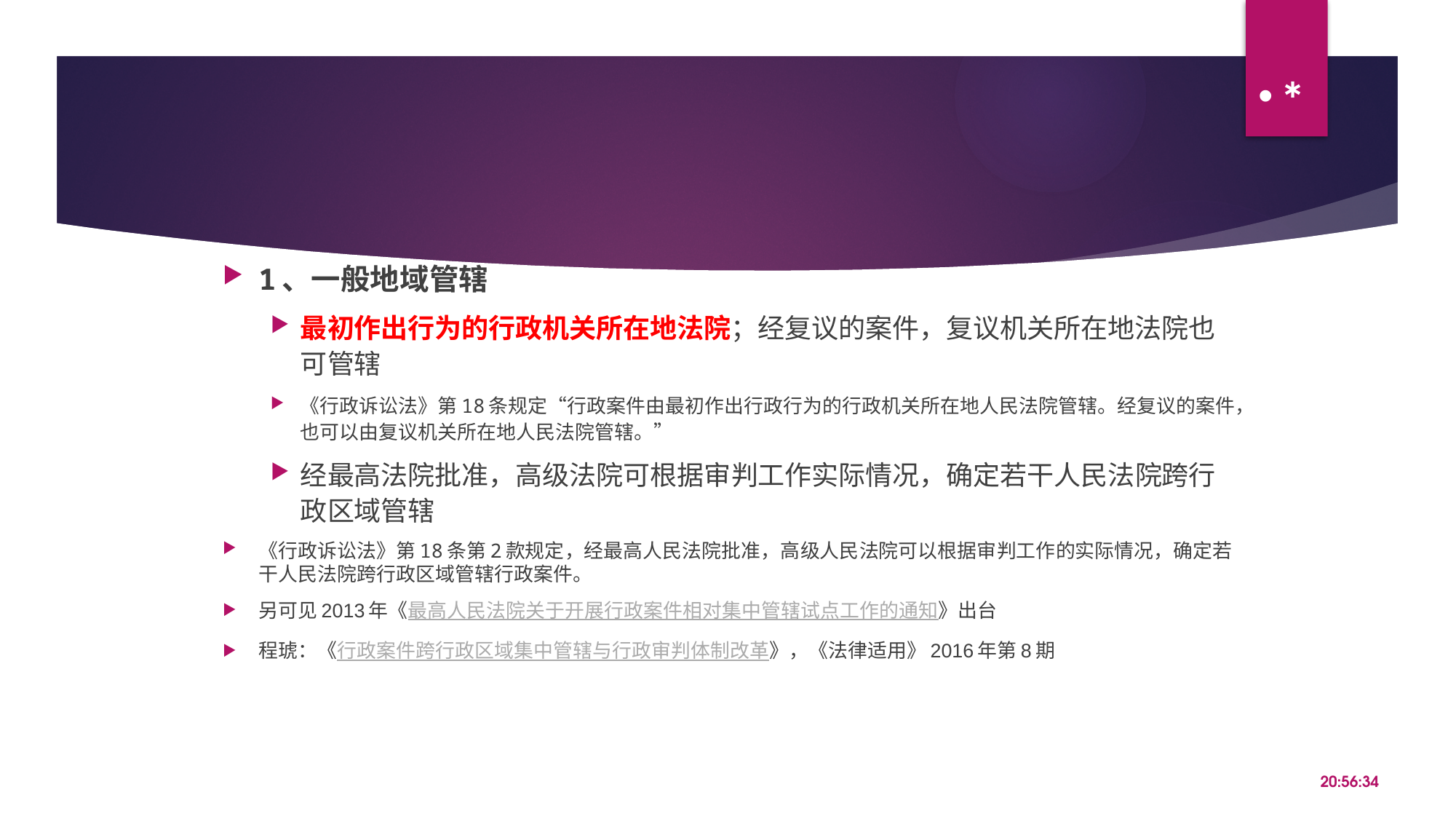

*
#
1、一般地域管辖
最初作出行为的行政机关所在地法院；经复议的案件，复议机关所在地法院也可管辖
《行政诉讼法》第18条规定“行政案件由最初作出行政行为的行政机关所在地人民法院管辖。经复议的案件，也可以由复议机关所在地人民法院管辖。”
经最高法院批准，高级法院可根据审判工作实际情况，确定若干人民法院跨行政区域管辖
《行政诉讼法》第18条第2款规定，经最高人民法院批准，高级人民法院可以根据审判工作的实际情况，确定若干人民法院跨行政区域管辖行政案件。
另可见2013年《最高人民法院关于开展行政案件相对集中管辖试点工作的通知》出台
程琥：《行政案件跨行政区域集中管辖与行政审判体制改革》，《法律适用》2016年第8期

20:56:34